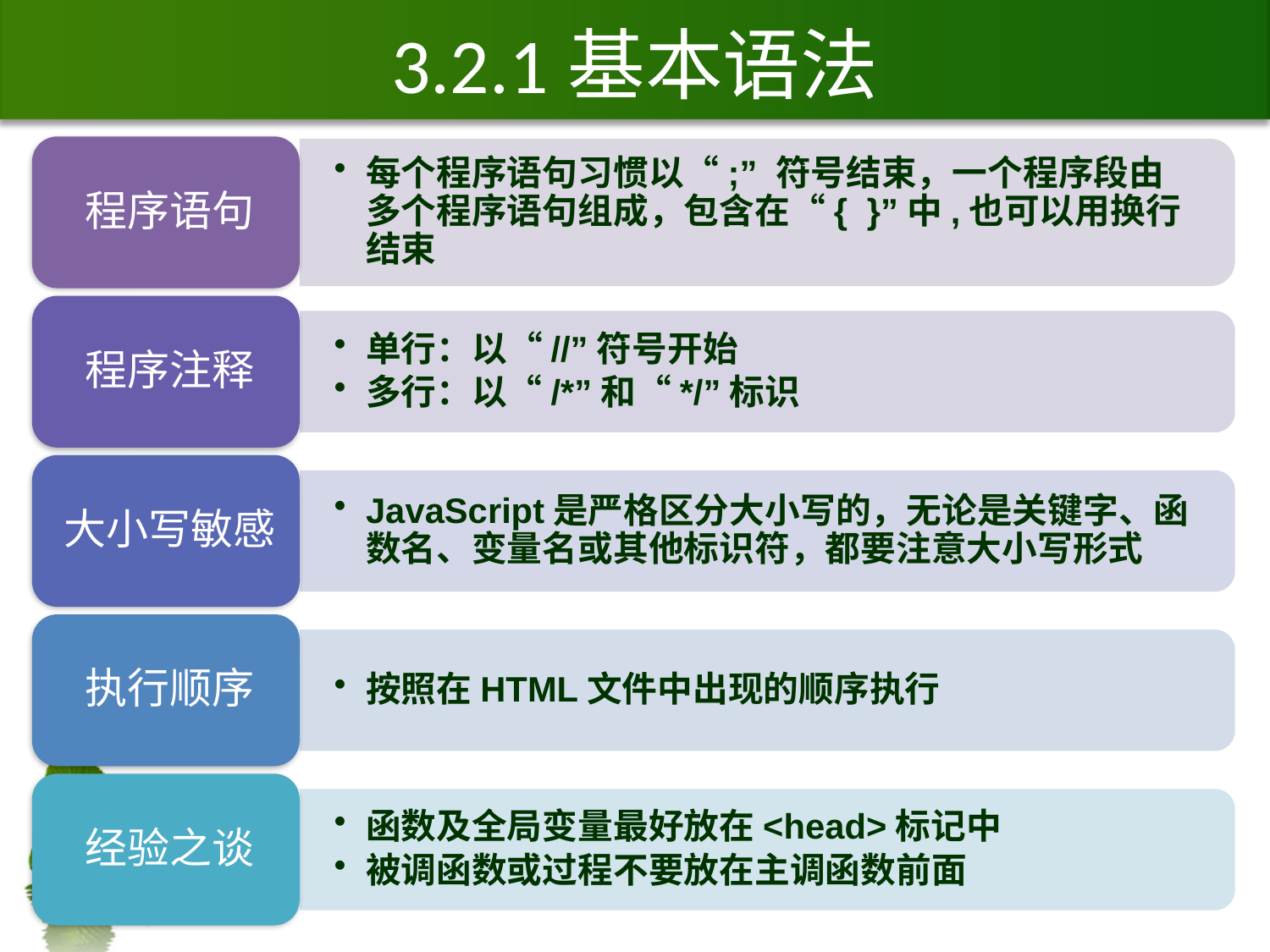

# 3.2.1基本语法
每个程序语句习惯以“;” 符号结束，一个程序段由多个程序语句组成，包含在“{  }”中,也可以用换行结束
程序语句
单行：以“//”符号开始
多行：以“/*”和“*/”标识
程序注释
JavaScript是严格区分大小写的，无论是关键字、函数名、变量名或其他标识符，都要注意大小写形式
大小写敏感
按照在HTML文件中出现的顺序执行
执行顺序
函数及全局变量最好放在<head>标记中
被调函数或过程不要放在主调函数前面
经验之谈